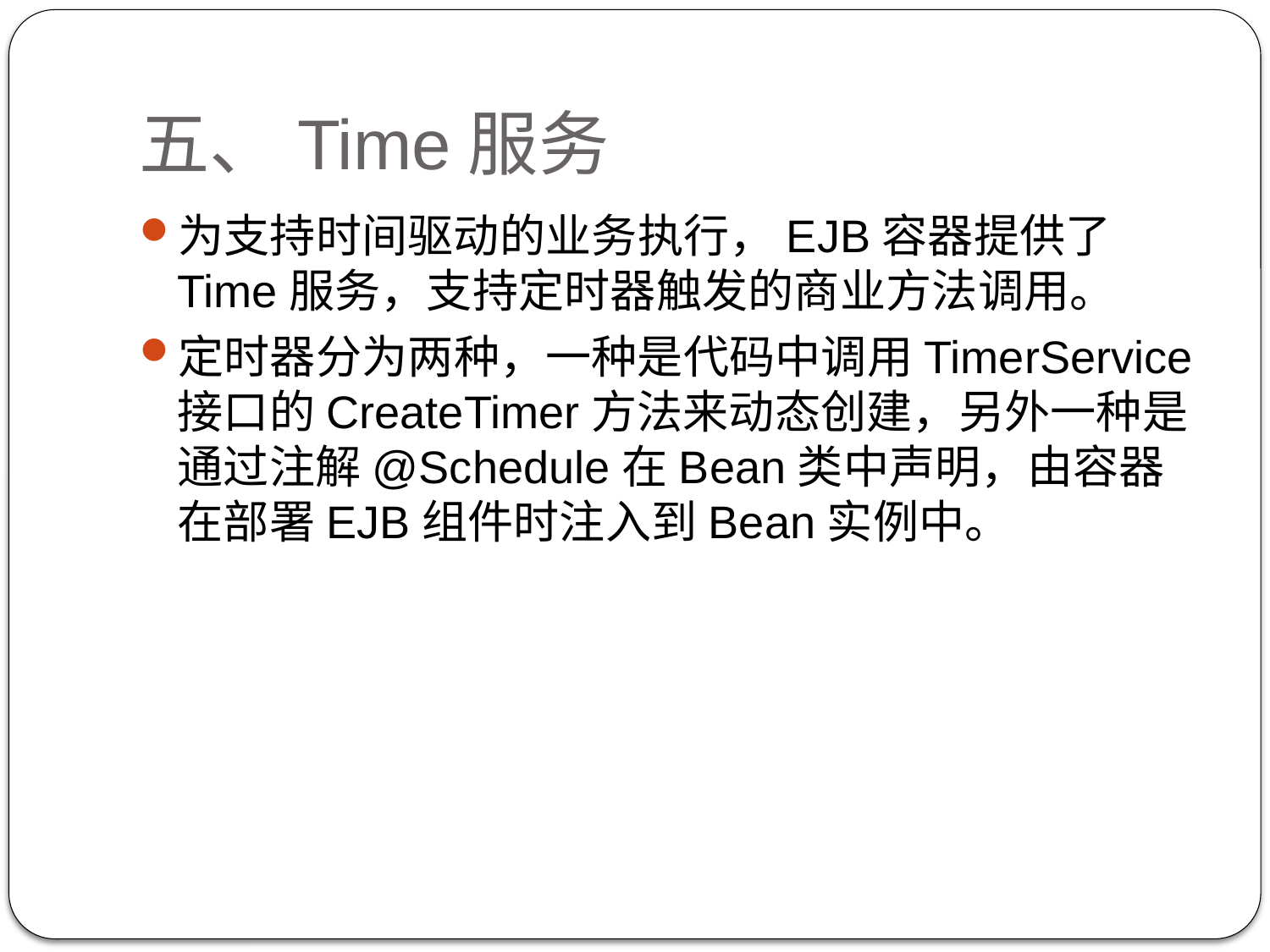

# 五、Time服务
为支持时间驱动的业务执行，EJB容器提供了Time服务，支持定时器触发的商业方法调用。
定时器分为两种，一种是代码中调用TimerService接口的CreateTimer方法来动态创建，另外一种是通过注解@Schedule在Bean类中声明，由容器在部署EJB组件时注入到Bean实例中。